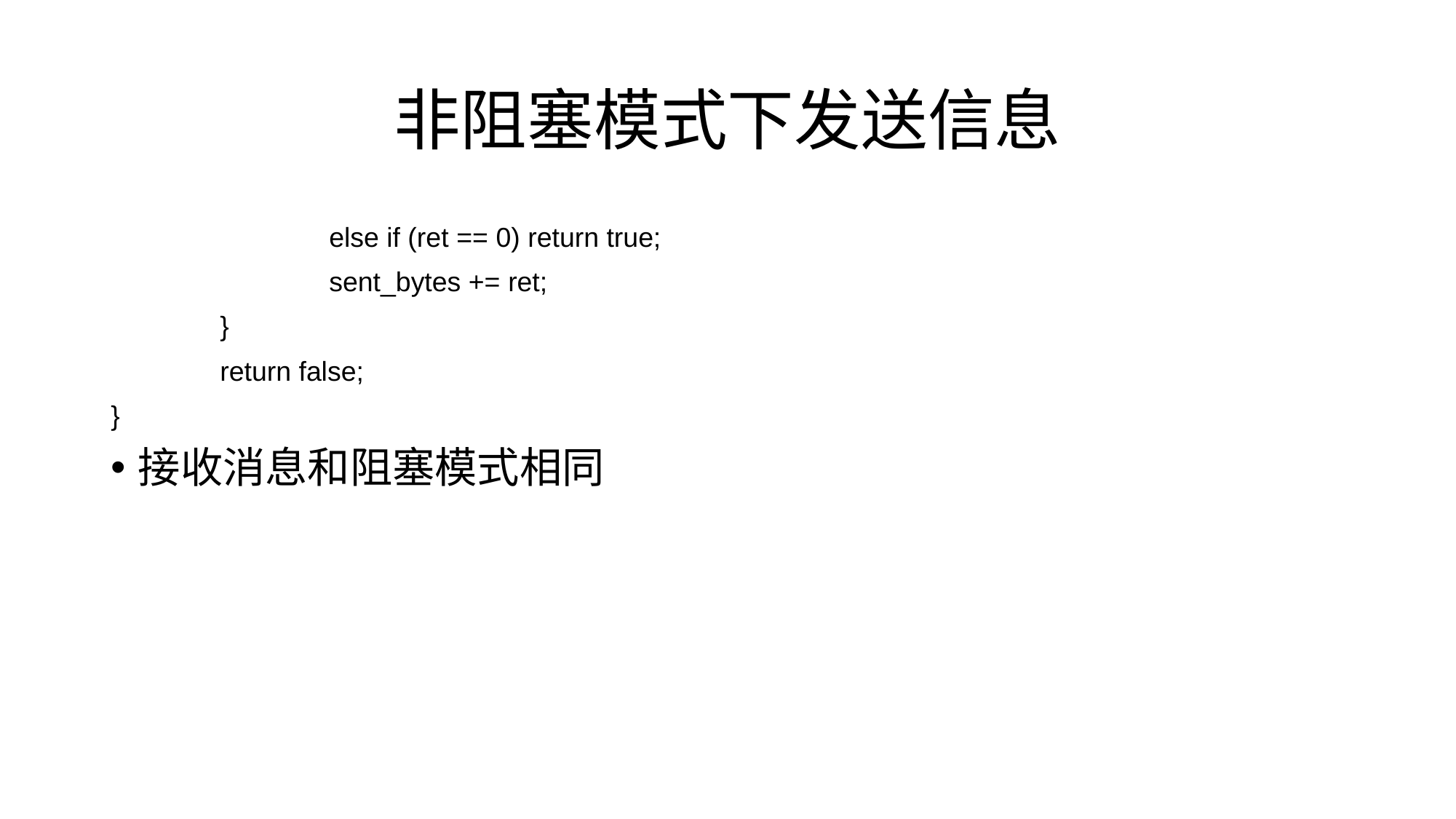

# 非阻塞模式下发送信息
		else if (ret == 0) return true;
		sent_bytes += ret;
	}
	return false;
}
接收消息和阻塞模式相同